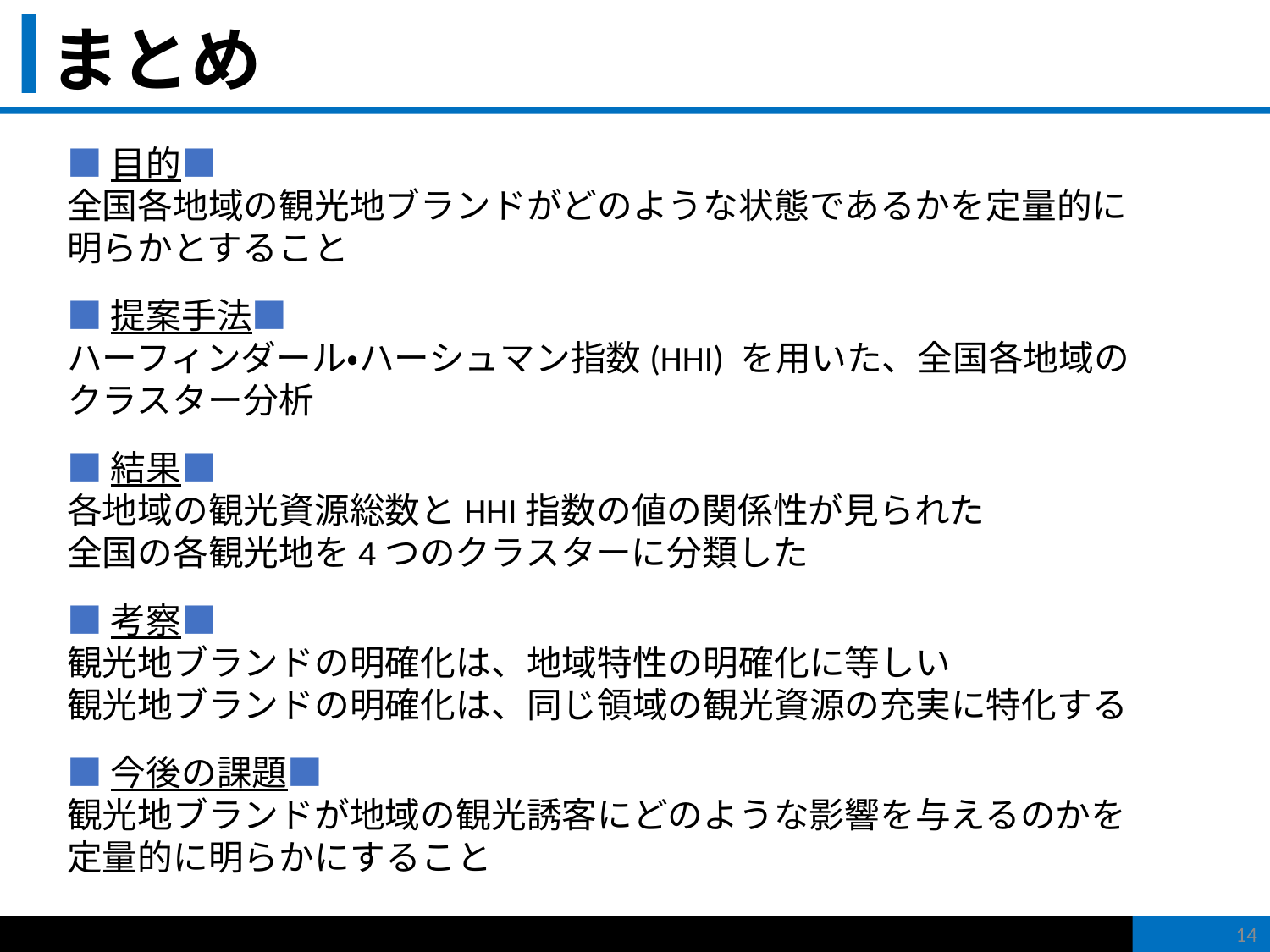

# まとめ
■⽬的■
全国各地域の観光地ブランドがどのような状態であるかを定量的に
明らかとすること

■提案手法■
ハーフィンダール・ハーシュマン指数(HHI) を用いた、全国各地域のクラスター分析

■結果■
各地域の観光資源総数とHHI指数の値の関係性が見られた
全国の各観光地を4つのクラスターに分類した

■考察■
観光地ブランドの明確化は、地域特性の明確化に等しい
観光地ブランドの明確化は、同じ領域の観光資源の充実に特化する

■今後の課題■
観光地ブランドが地域の観光誘客にどのような影響を与えるのかを定量的に明らかにすること
14